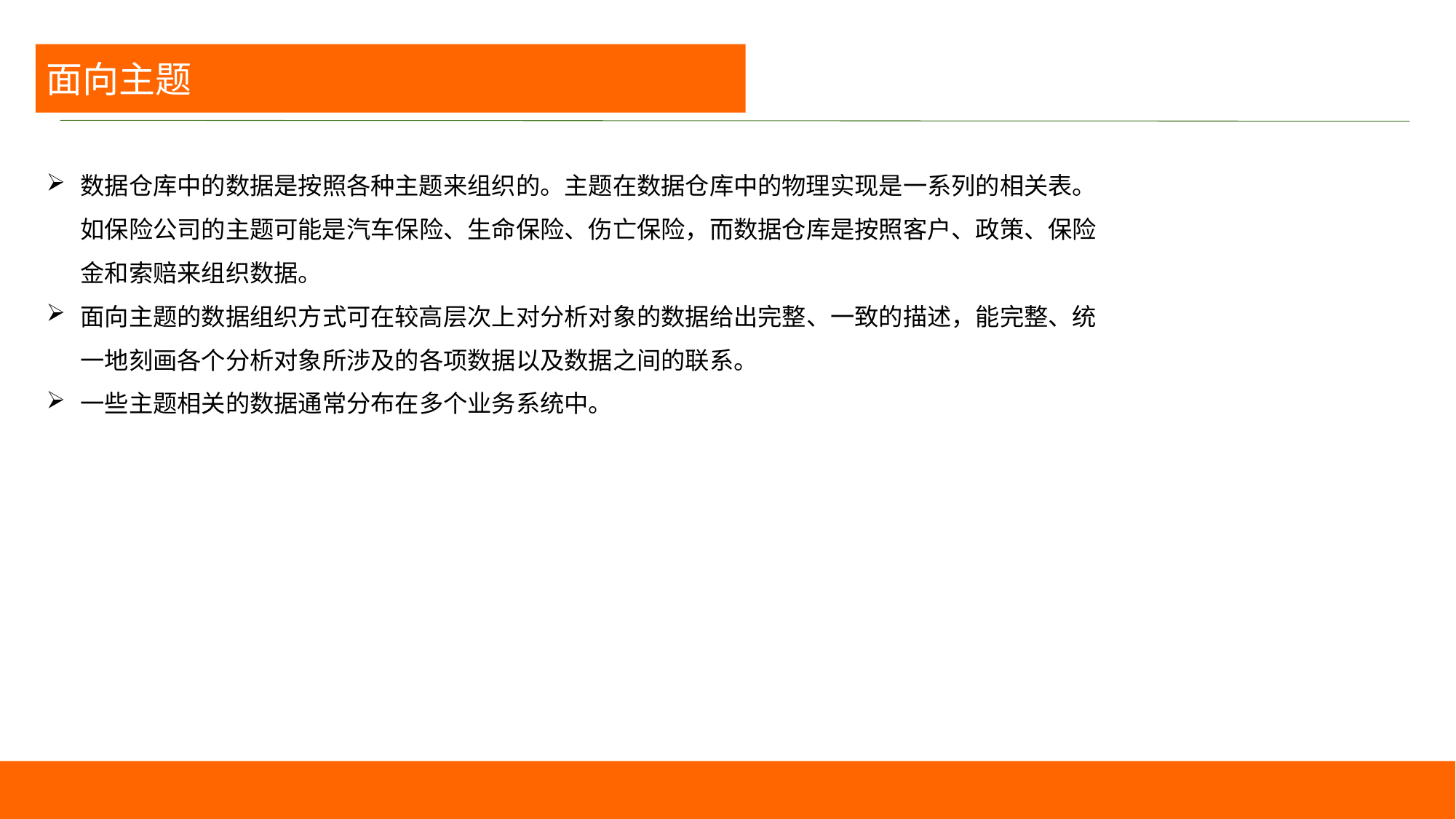

面向主题
数据仓库中的数据是按照各种主题来组织的。主题在数据仓库中的物理实现是一系列的相关表。如保险公司的主题可能是汽车保险、生命保险、伤亡保险，而数据仓库是按照客户、政策、保险金和索赔来组织数据。
面向主题的数据组织方式可在较高层次上对分析对象的数据给出完整、一致的描述，能完整、统一地刻画各个分析对象所涉及的各项数据以及数据之间的联系。
一些主题相关的数据通常分布在多个业务系统中。
29